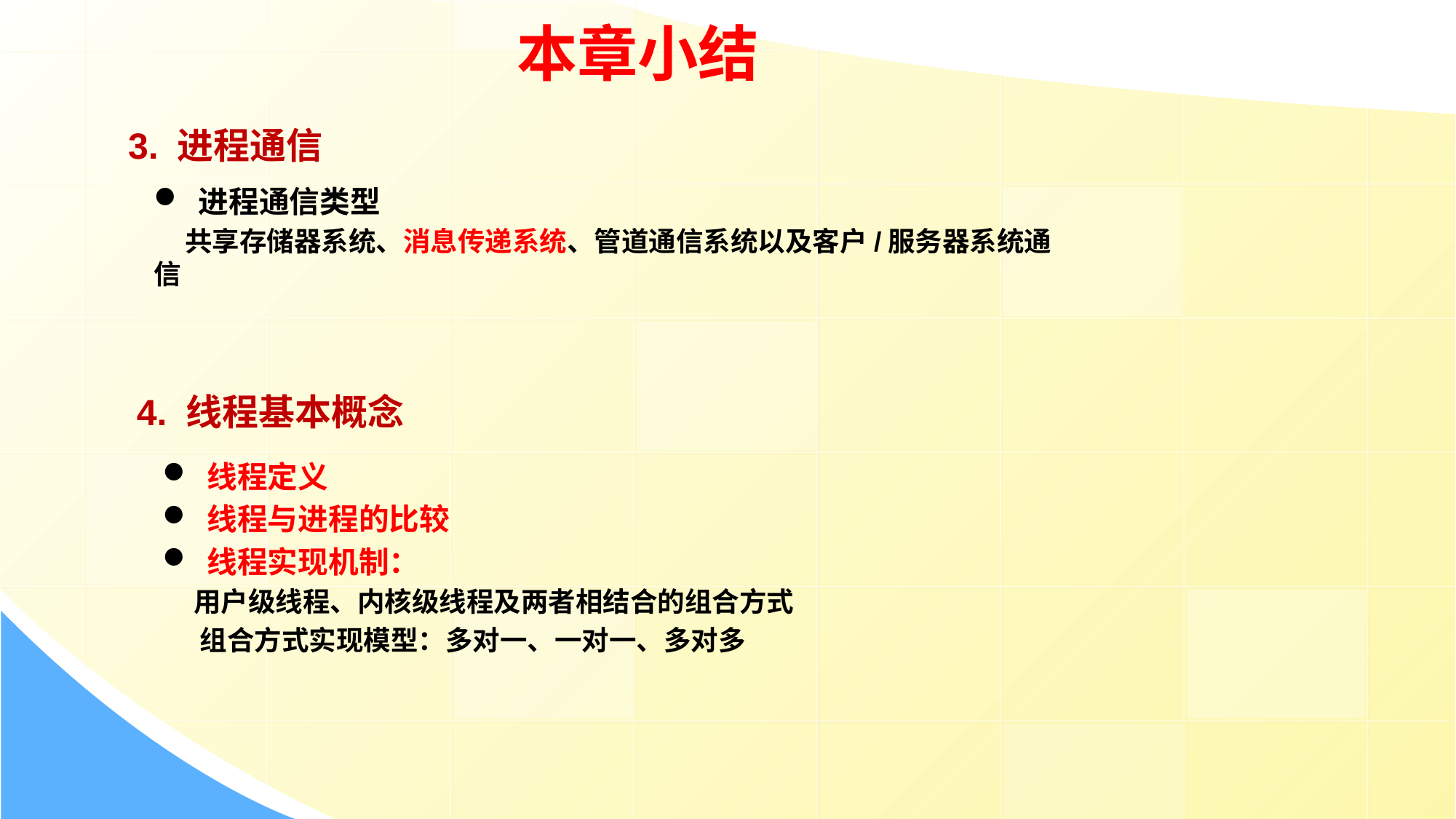

本章小结
3. 进程通信
 进程通信类型
    共享存储器系统、消息传递系统、管道通信系统以及客户/服务器系统通信
4. 线程基本概念
 线程定义
 线程与进程的比较
 线程实现机制：
    用户级线程、内核级线程及两者相结合的组合方式
     组合方式实现模型：多对一、一对一、多对多